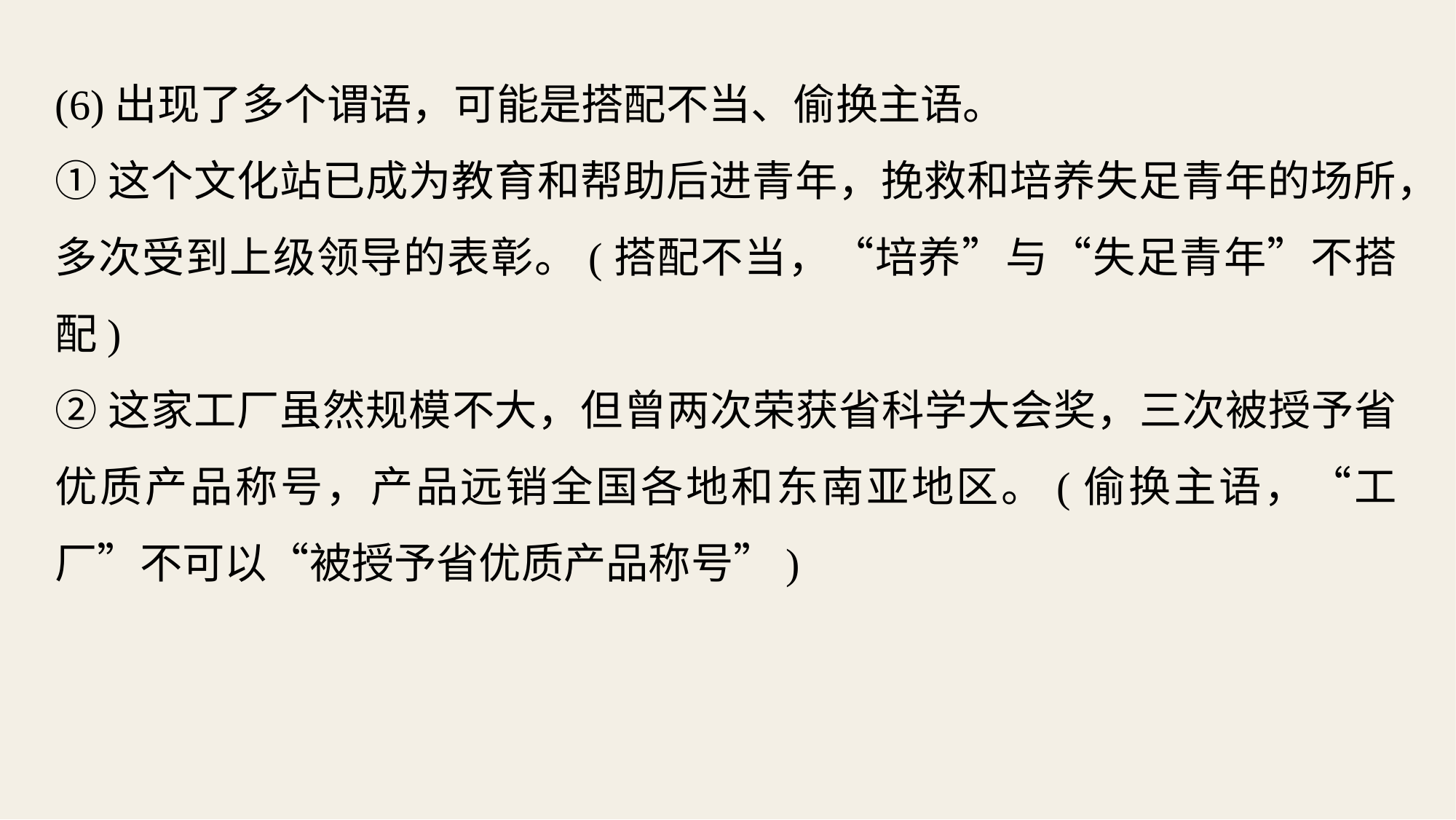

(6)出现了多个谓语，可能是搭配不当、偷换主语。
①这个文化站已成为教育和帮助后进青年，挽救和培养失足青年的场所，多次受到上级领导的表彰。(搭配不当，“培养”与“失足青年”不搭配)
②这家工厂虽然规模不大，但曾两次荣获省科学大会奖，三次被授予省优质产品称号，产品远销全国各地和东南亚地区。(偷换主语，“工厂”不可以“被授予省优质产品称号”)